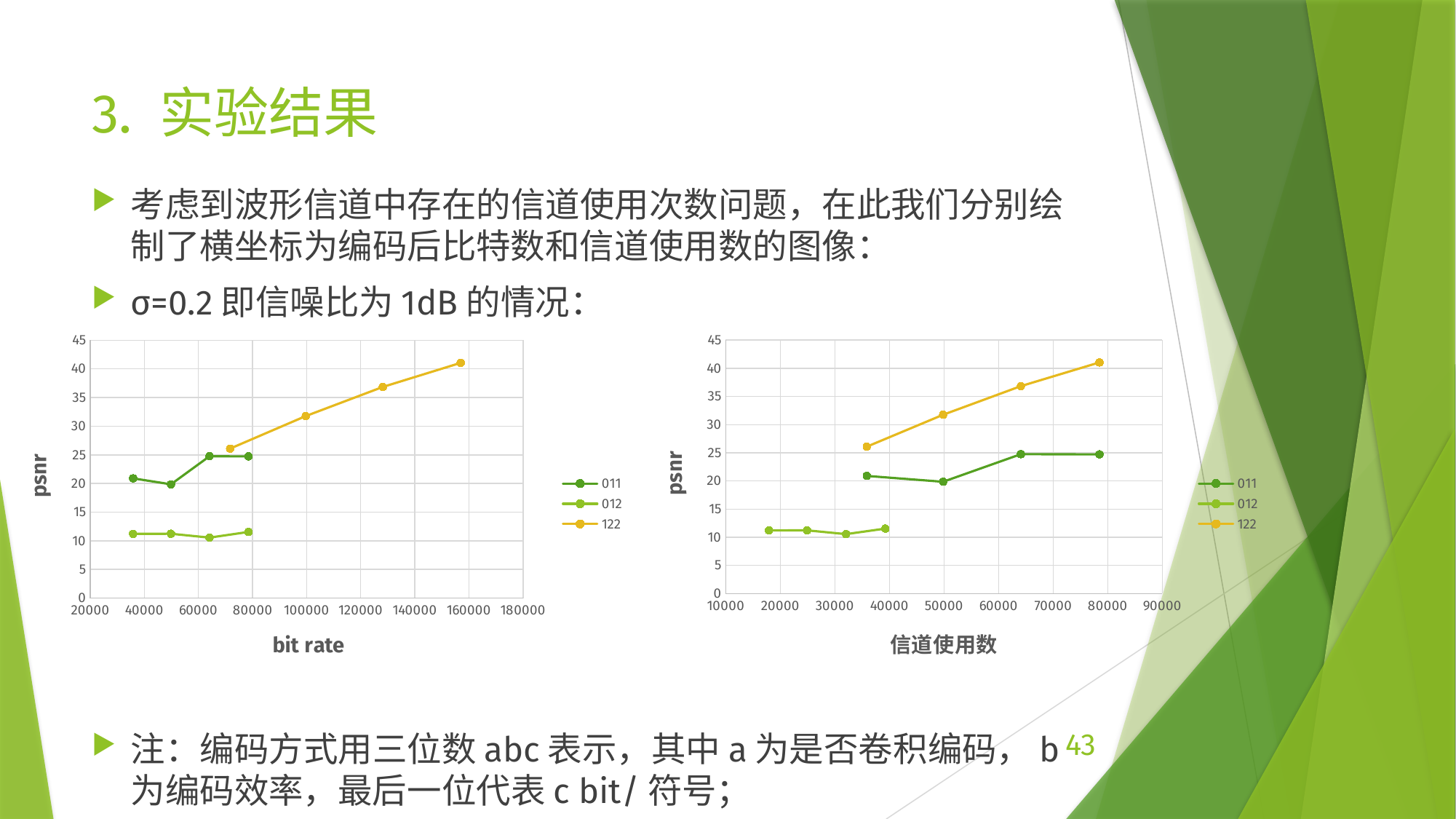

# 3. 实验结果
考虑到波形信道中存在的信道使用次数问题，在此我们分别绘制了横坐标为编码后比特数和信道使用数的图像：
σ=0.2即信噪比为1dB的情况：

注：编码方式用三位数abc表示，其中a为是否卷积编码，b为编码效率，最后一位代表c bit/符号；

### Chart

| Category |  |  |  |
|---|---|---|---|

### Chart

| Category |  |  |  |
|---|---|---|---|
43